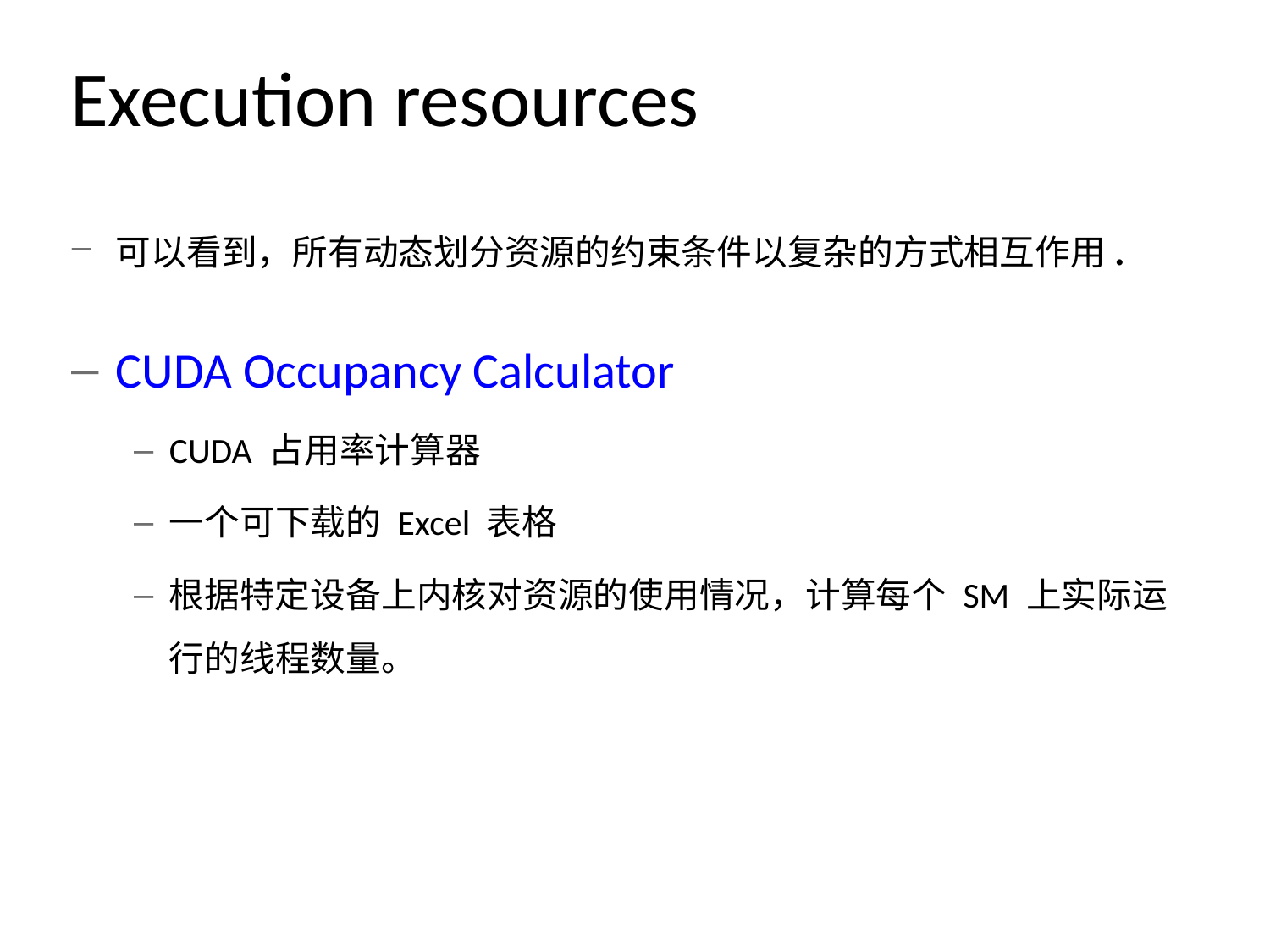

# Execution resources
可以看到，所有动态划分资源的约束条件以复杂的方式相互作用.

CUDA Occupancy Calculator
CUDA 占用率计算器
一个可下载的 Excel 表格
根据特定设备上内核对资源的使用情况，计算每个 SM 上实际运行的线程数量。